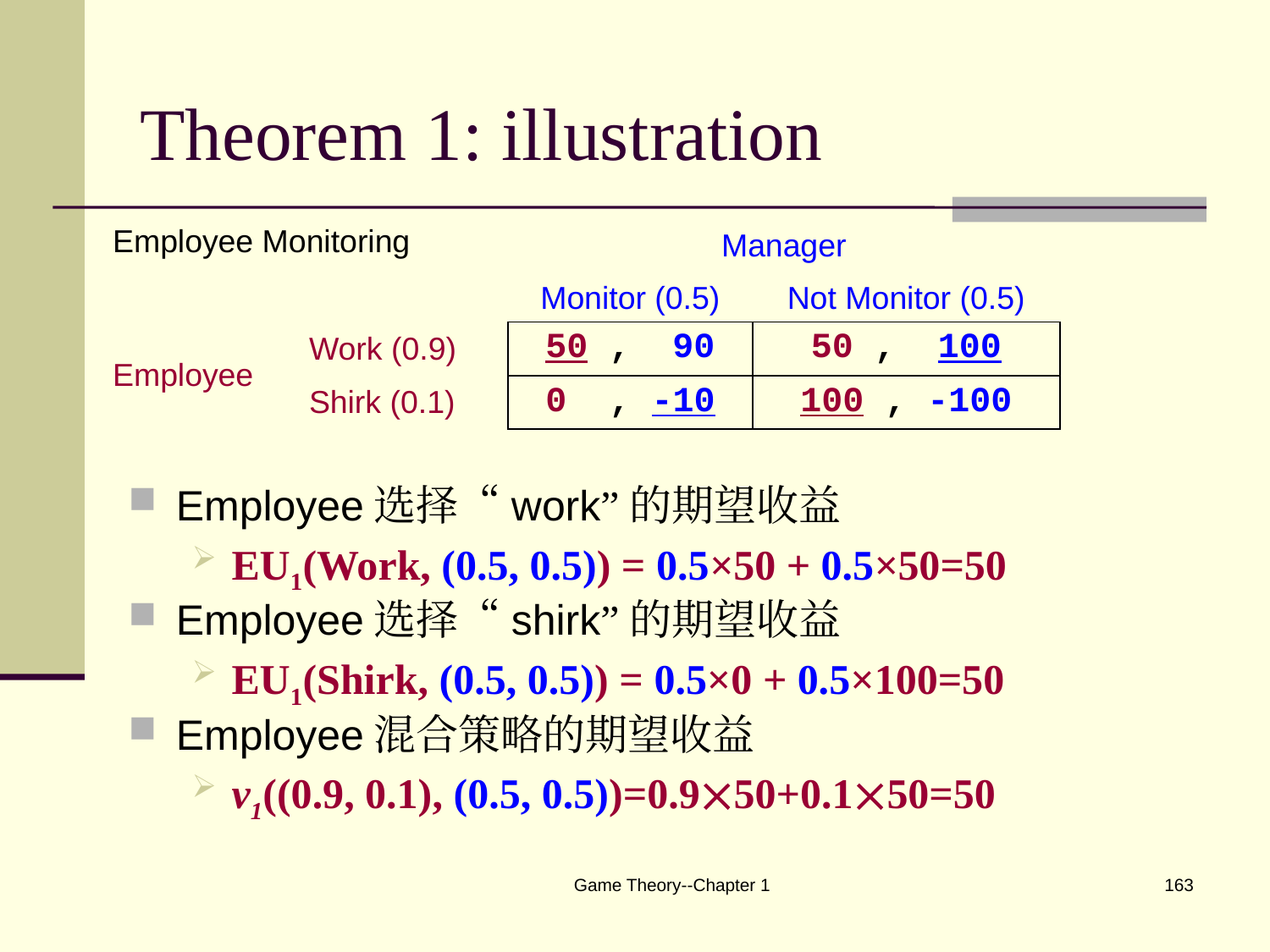

# Theorem 1: illustration
| Employee Monitoring |  | Manager |  |
| --- | --- | --- | --- |
|  |  | Monitor (0.5) | Not Monitor (0.5) |
| Employee | Work (0.9) | 50 , 90 | 50 , 100 |
|  | Shirk (0.1) | 0 , -10 | 100 , -100 |
Employee选择“work”的期望收益
EU1(Work, (0.5, 0.5)) = 0.5×50 + 0.5×50=50
Employee选择“shirk”的期望收益
EU1(Shirk, (0.5, 0.5)) = 0.5×0 + 0.5×100=50
Employee混合策略的期望收益
v1((0.9, 0.1), (0.5, 0.5))=0.9×50+0.1×50=50
Game Theory--Chapter 1
163